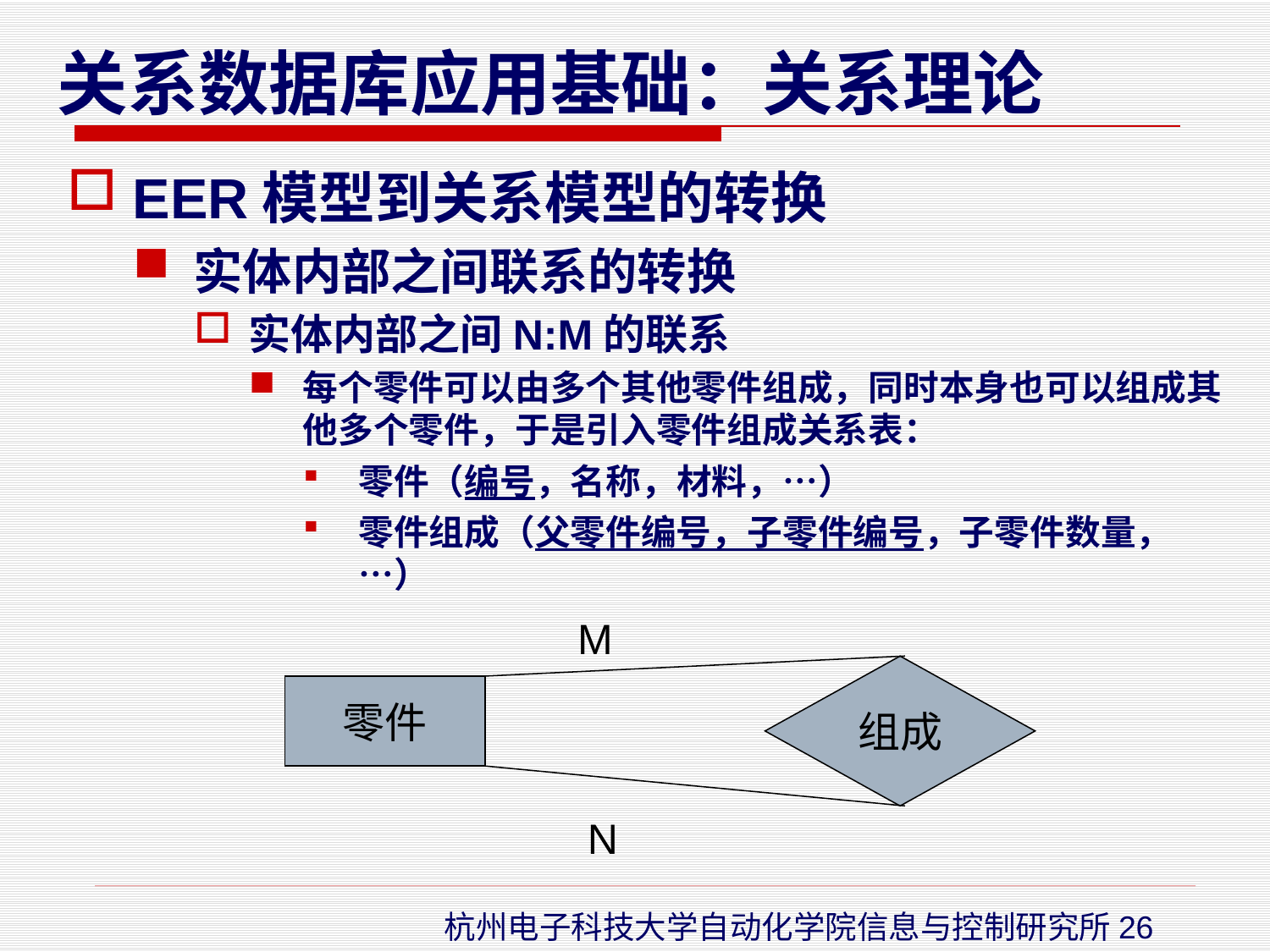

EER模型到关系模型的转换
实体内部之间联系的转换
实体内部之间N:M的联系
每个零件可以由多个其他零件组成，同时本身也可以组成其他多个零件，于是引入零件组成关系表：
零件（编号，名称，材料，…）
零件组成（父零件编号，子零件编号，子零件数量，…）
M

组成
零件

N